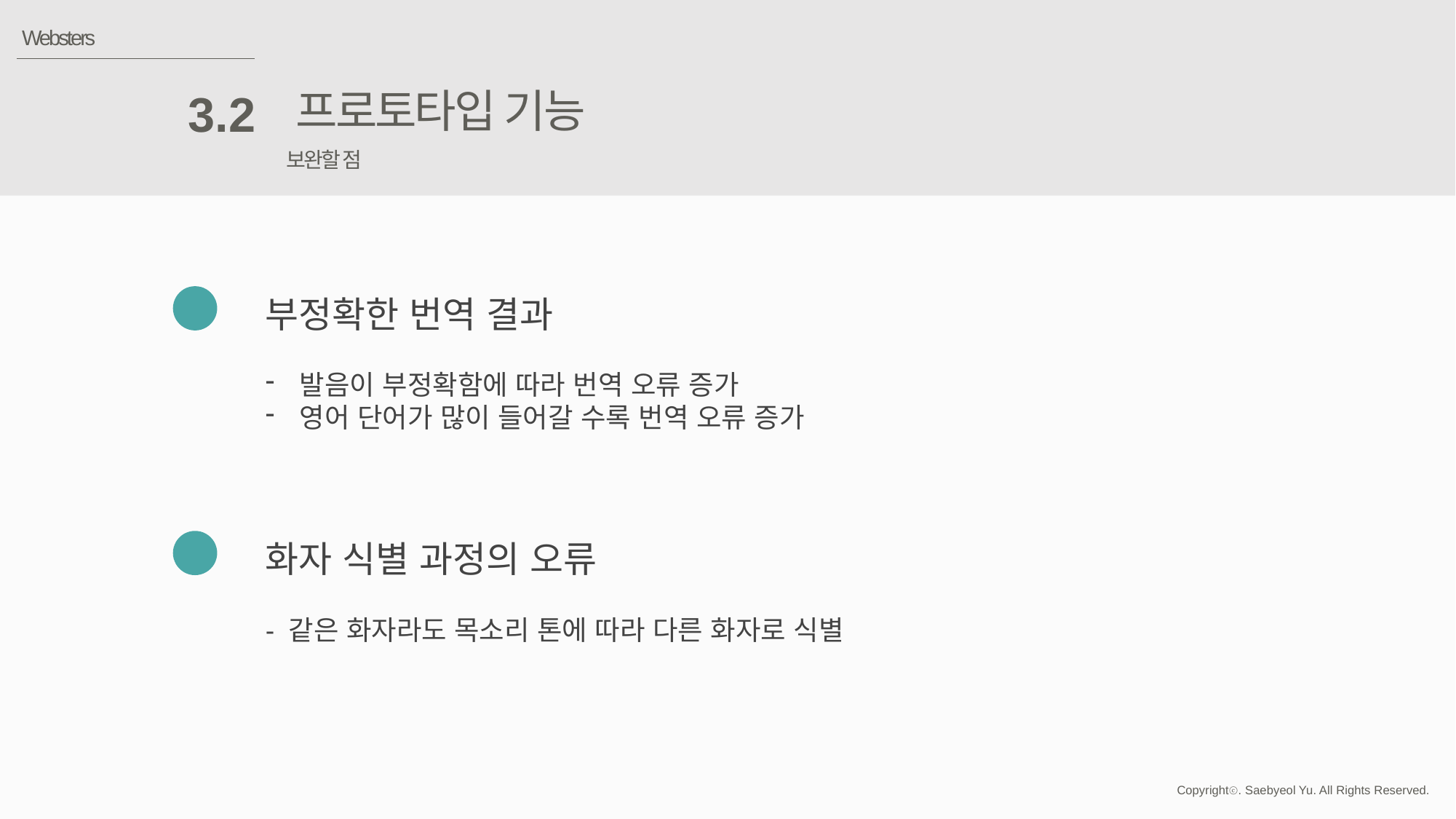

Websters
프로토타입 기능
3.2
보완할 점

부정확한 번역 결과

발음이 부정확함에 따라 번역 오류 증가
영어 단어가 많이 들어갈 수록 번역 오류 증가

화자 식별 과정의 오류

- 같은 화자라도 목소리 톤에 따라 다른 화자로 식별